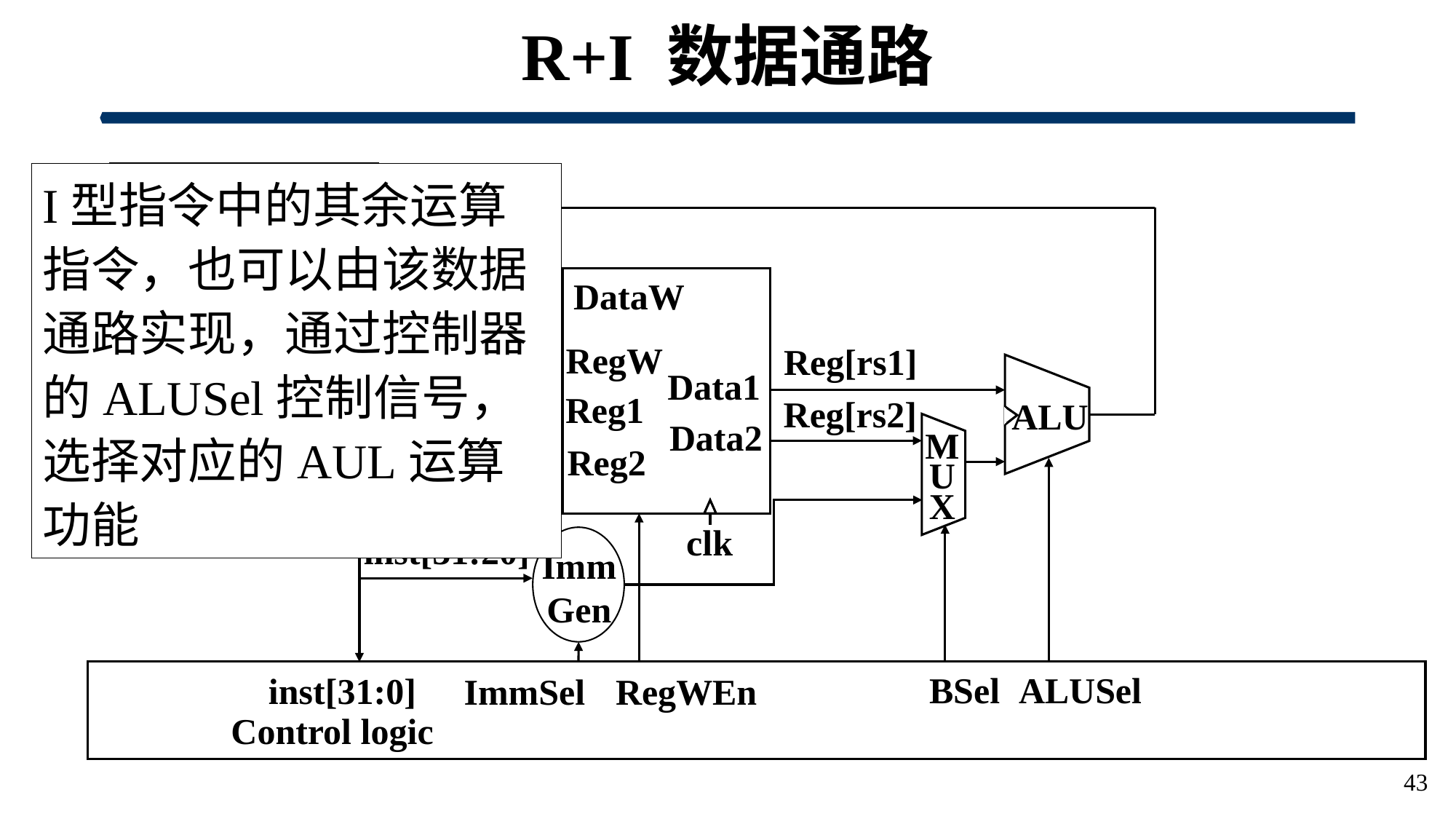

# R+I 数据通路
I型指令中的其余运算指令，也可以由该数据通路实现，通过控制器的ALUSel控制信号，选择对应的AUL运算功能
+4

Add
DataW

RegW
Data1
Reg1
Data2
Reg2

inst[11:7]

PC

clk
Reg[rs1]

IM

ALU
inst[19:15]
Reg[rs2]
PC+4
inst[24:20]
M
U
X

clk
inst[31:20]

Imm
Gen

BSel
ALUSel
inst[31:0]
ImmSel
RegWEn
Control logic
43